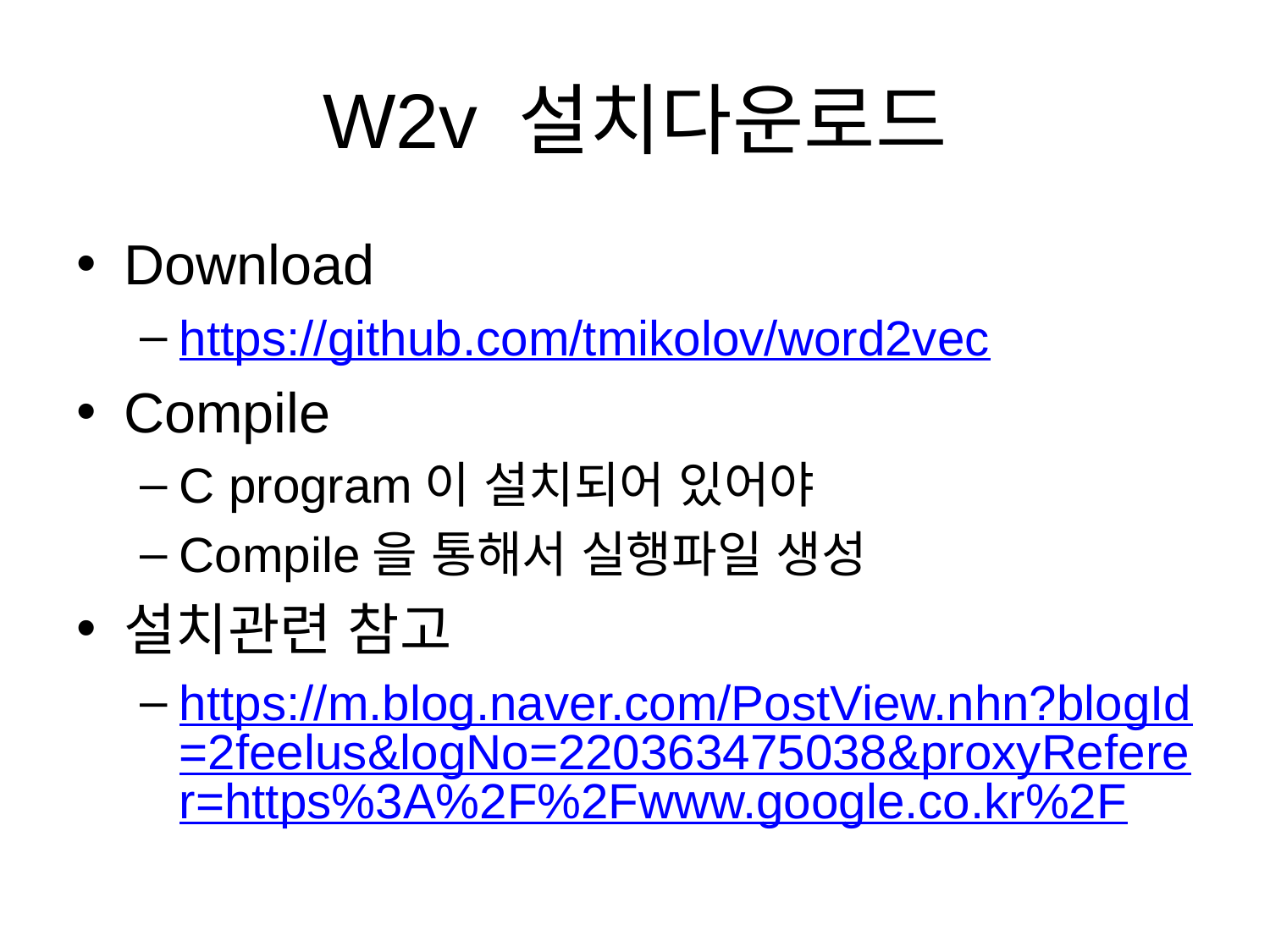

# W2v 설치다운로드
Download
https://github.com/tmikolov/word2vec
Compile
C program이 설치되어 있어야
Compile을 통해서 실행파일 생성
설치관련 참고
https://m.blog.naver.com/PostView.nhn?blogId=2feelus&logNo=220363475038&proxyReferer=https%3A%2F%2Fwww.google.co.kr%2F